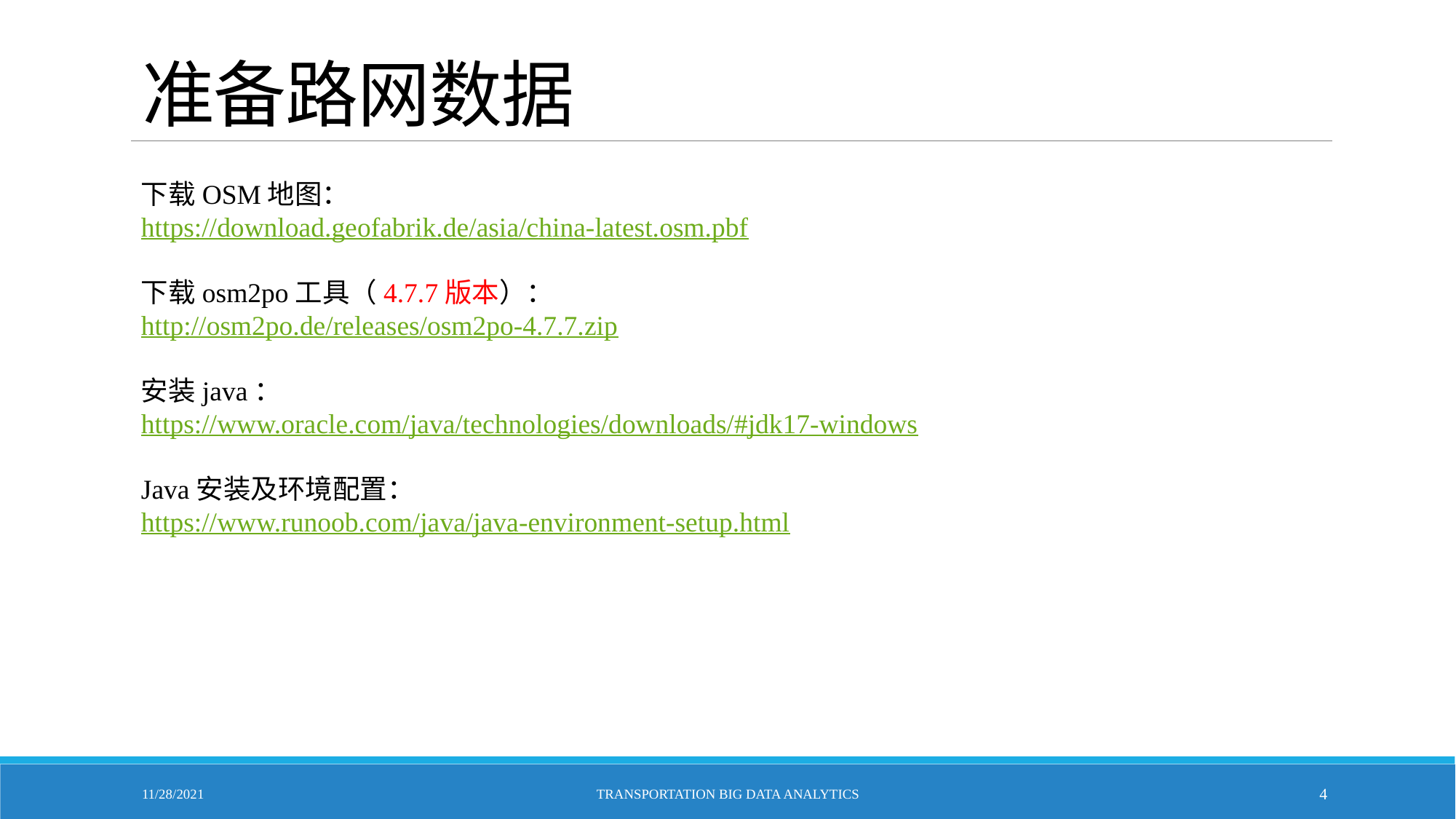

# 准备路网数据
下载OSM地图：
https://download.geofabrik.de/asia/china-latest.osm.pbf

下载osm2po工具（4.7.7版本）：
http://osm2po.de/releases/osm2po-4.7.7.zip

安装java：
https://www.oracle.com/java/technologies/downloads/#jdk17-windows

Java安装及环境配置：
https://www.runoob.com/java/java-environment-setup.html
11/28/2021
Transportation Big Data Analytics
4